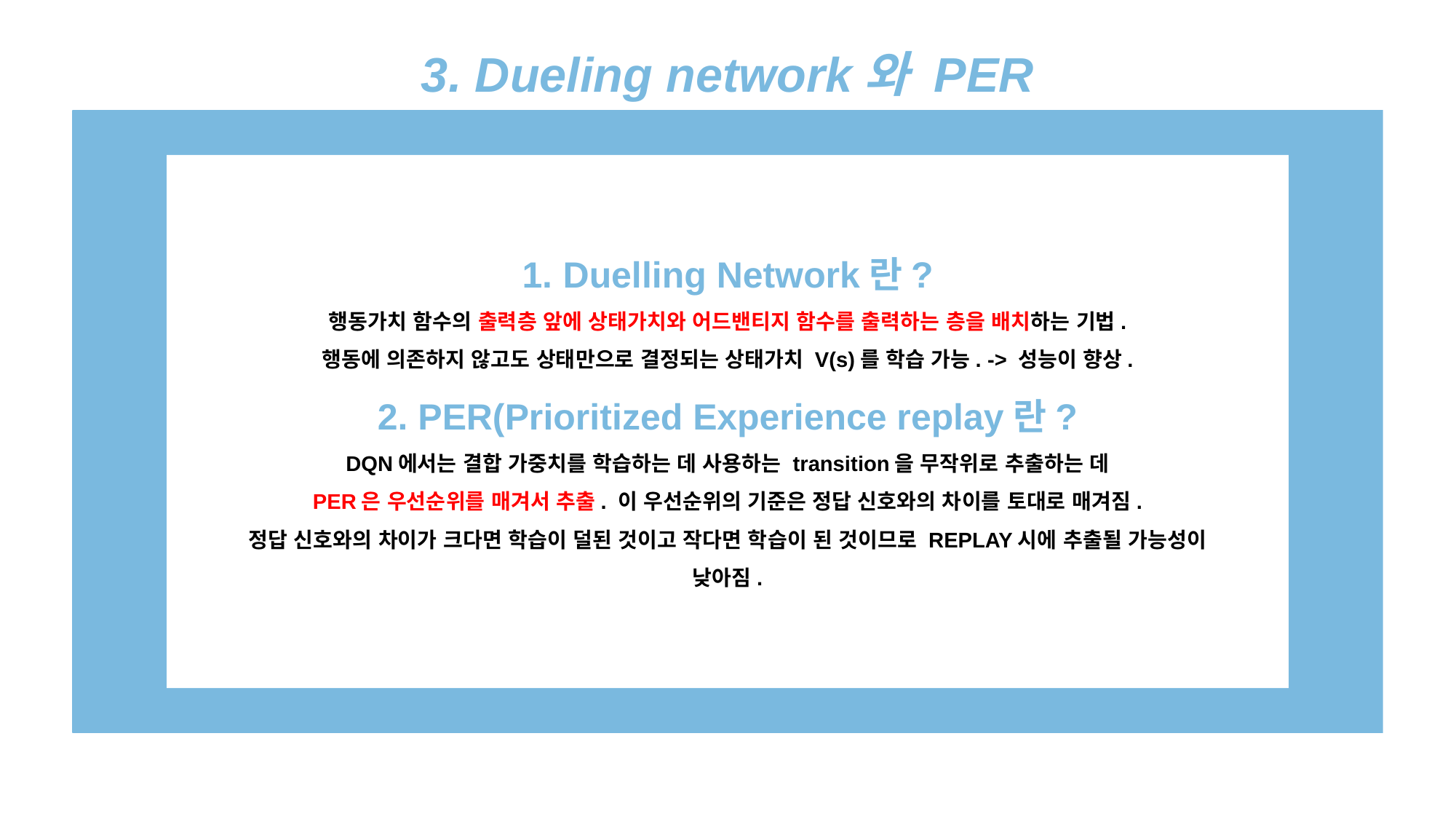

3. Dueling network와 PER

Duelling Network란?
행동가치 함수의 출력층 앞에 상태가치와 어드밴티지 함수를 출력하는 층을 배치하는 기법.
행동에 의존하지 않고도 상태만으로 결정되는 상태가치 V(s)를 학습 가능. -> 성능이 향상.
2. PER(Prioritized Experience replay란?
DQN에서는 결합 가중치를 학습하는 데 사용하는 transition을 무작위로 추출하는 데
PER은 우선순위를 매겨서 추출. 이 우선순위의 기준은 정답 신호와의 차이를 토대로 매겨짐.
정답 신호와의 차이가 크다면 학습이 덜된 것이고 작다면 학습이 된 것이므로 REPLAY시에 추출될 가능성이 낮아짐.